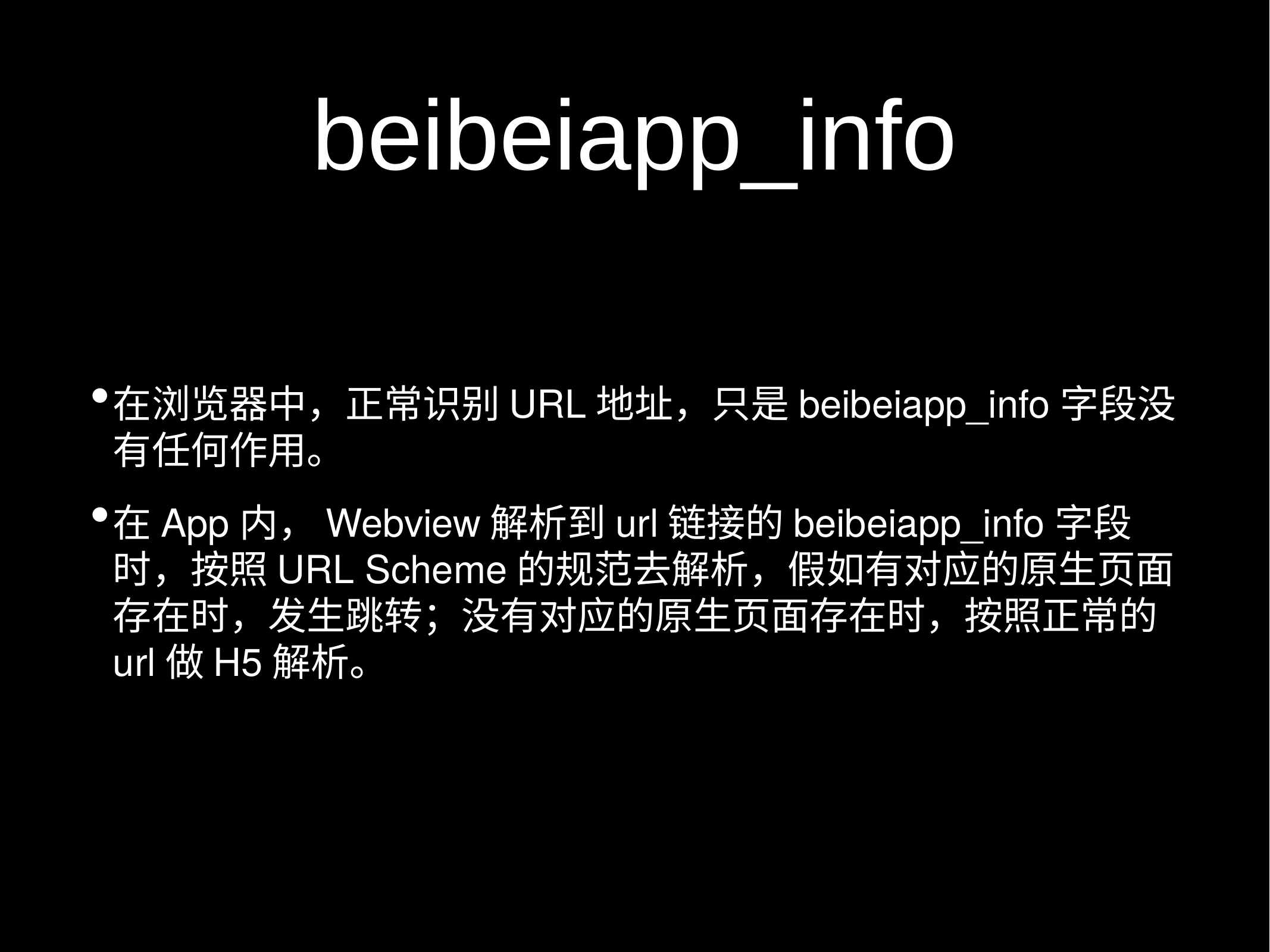

# beibeiapp_info
在浏览器中，正常识别URL地址，只是beibeiapp_info字段没有任何作用。
在App内，Webview解析到url链接的beibeiapp_info字段时，按照URL Scheme的规范去解析，假如有对应的原生页面存在时，发生跳转；没有对应的原生页面存在时，按照正常的url做H5解析。